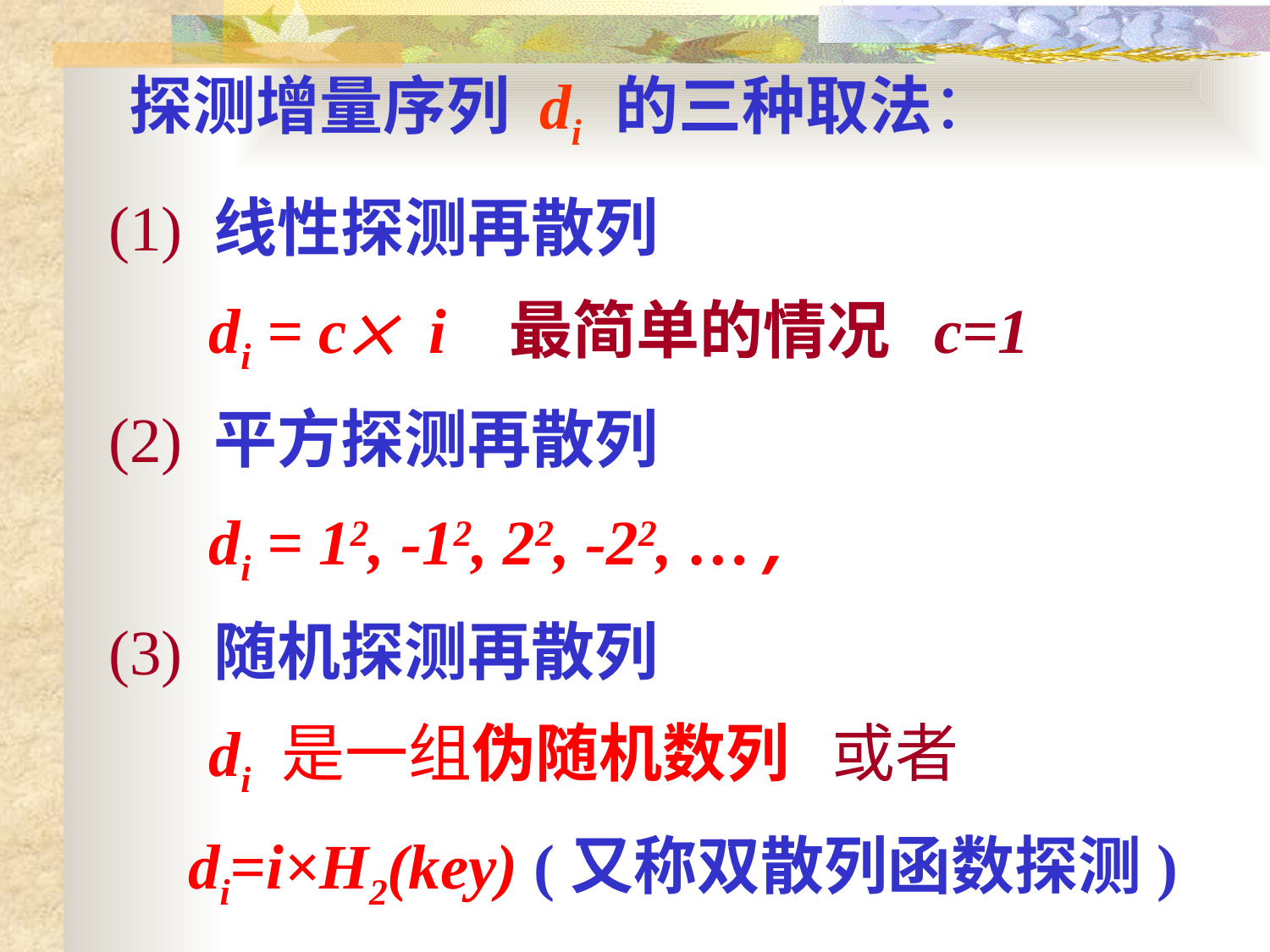

探测增量序列 di  的三种取法：
(1) 线性探测再散列
      di = c×  i   最简单的情况  c=1
(2) 平方探测再散列
      di = 12, -12, 22, -22, …,
(3) 随机探测再散列
      di 是一组伪随机数列   或者
     di=i×H2(key) (又称双散列函数探测)